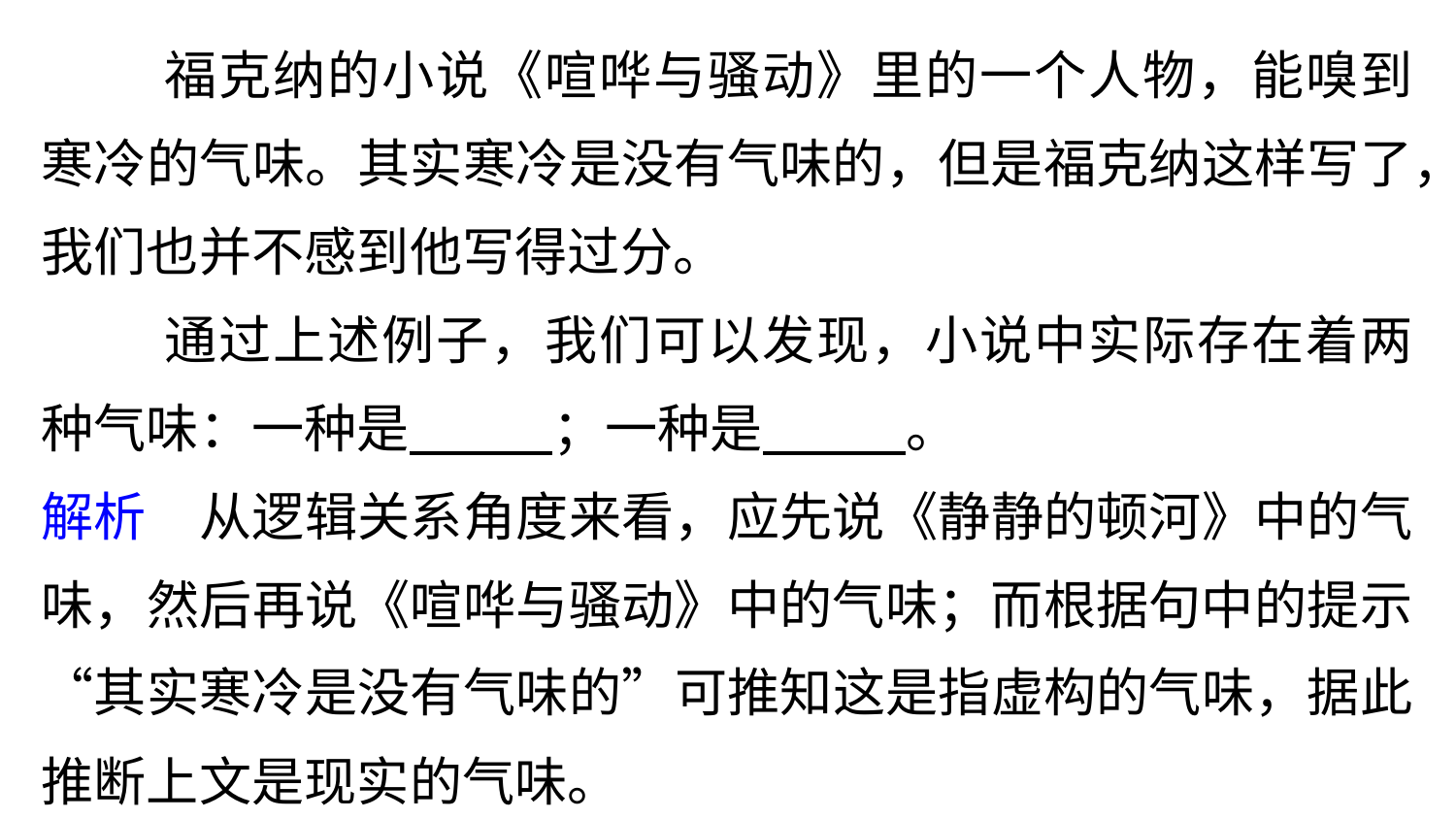

福克纳的小说《喧哗与骚动》里的一个人物，能嗅到寒冷的气味。其实寒冷是没有气味的，但是福克纳这样写了，我们也并不感到他写得过分。
        通过上述例子，我们可以发现，小说中实际存在着两种气味：一种是            ；一种是            。
解析　从逻辑关系角度来看，应先说《静静的顿河》中的气味，然后再说《喧哗与骚动》中的气味；而根据句中的提示“其实寒冷是没有气味的”可推知这是指虚构的气味，据此推断上文是现实的气味。